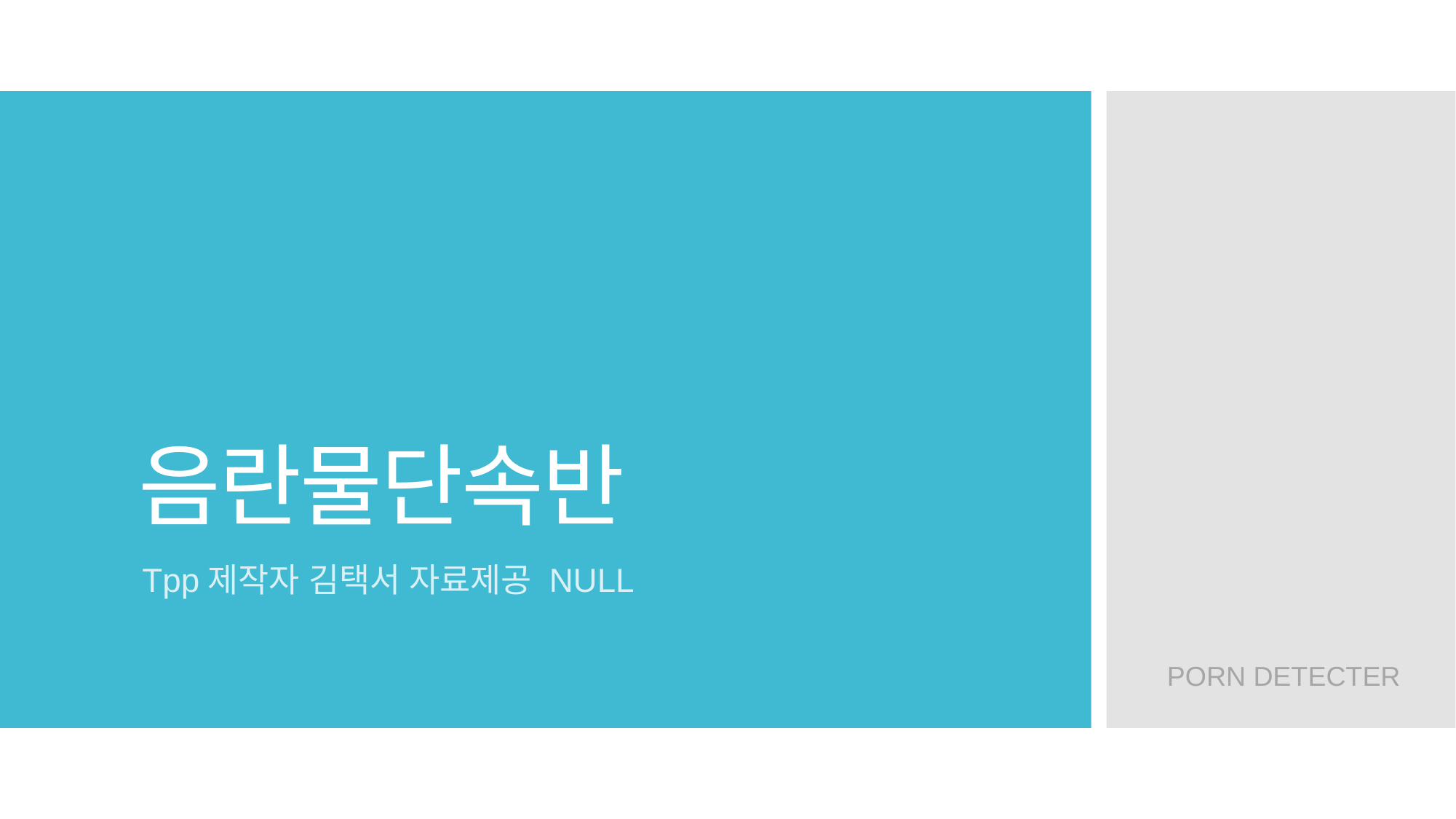

# 음란물단속반
Tpp제작자 김택서 자료제공 NULL
PORN DETECTER